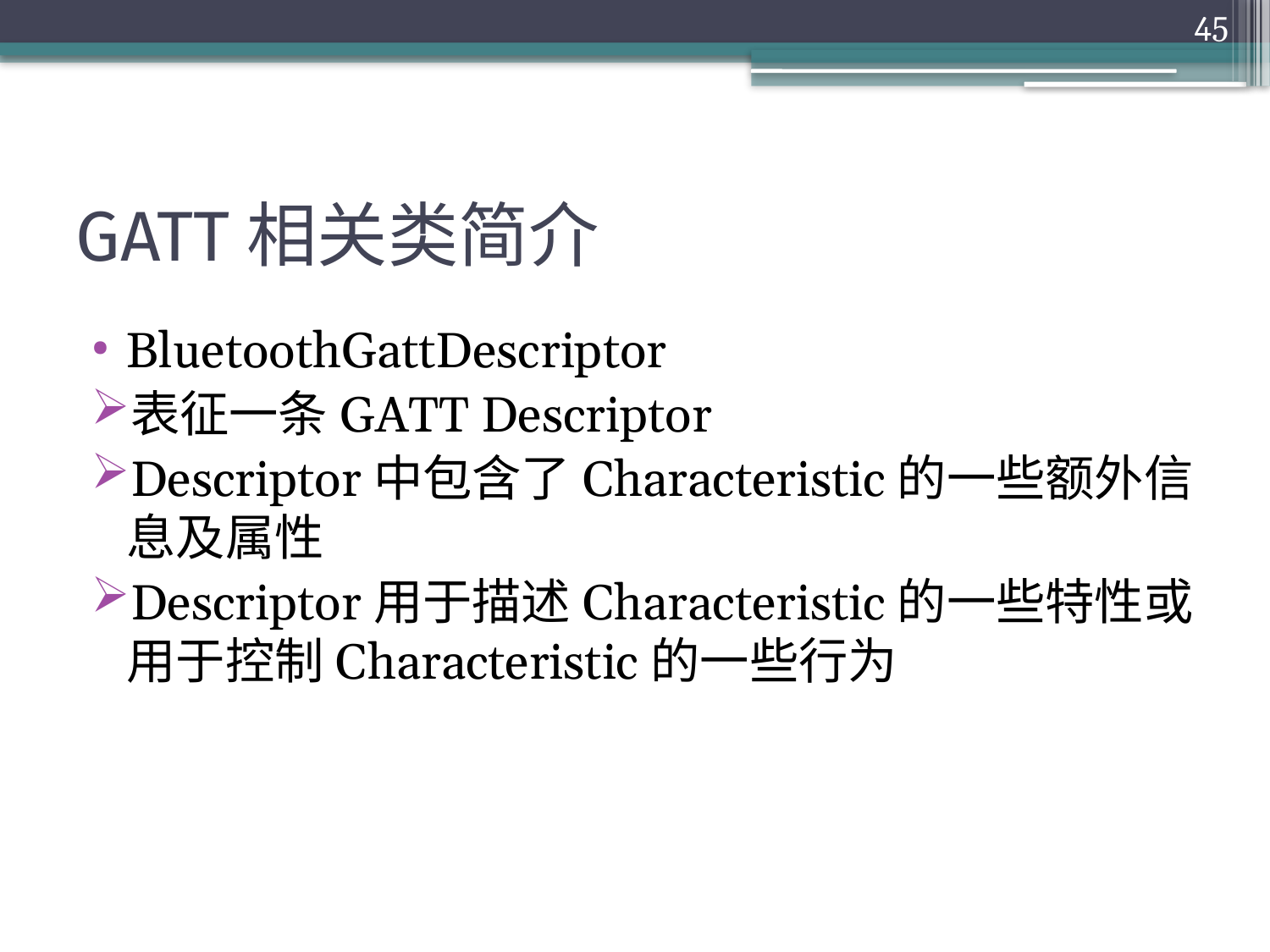

45
# GATT相关类简介
BluetoothGattDescriptor
表征一条GATT Descriptor
Descriptor中包含了Characteristic的一些额外信息及属性
Descriptor用于描述Characteristic的一些特性或用于控制Characteristic的一些行为